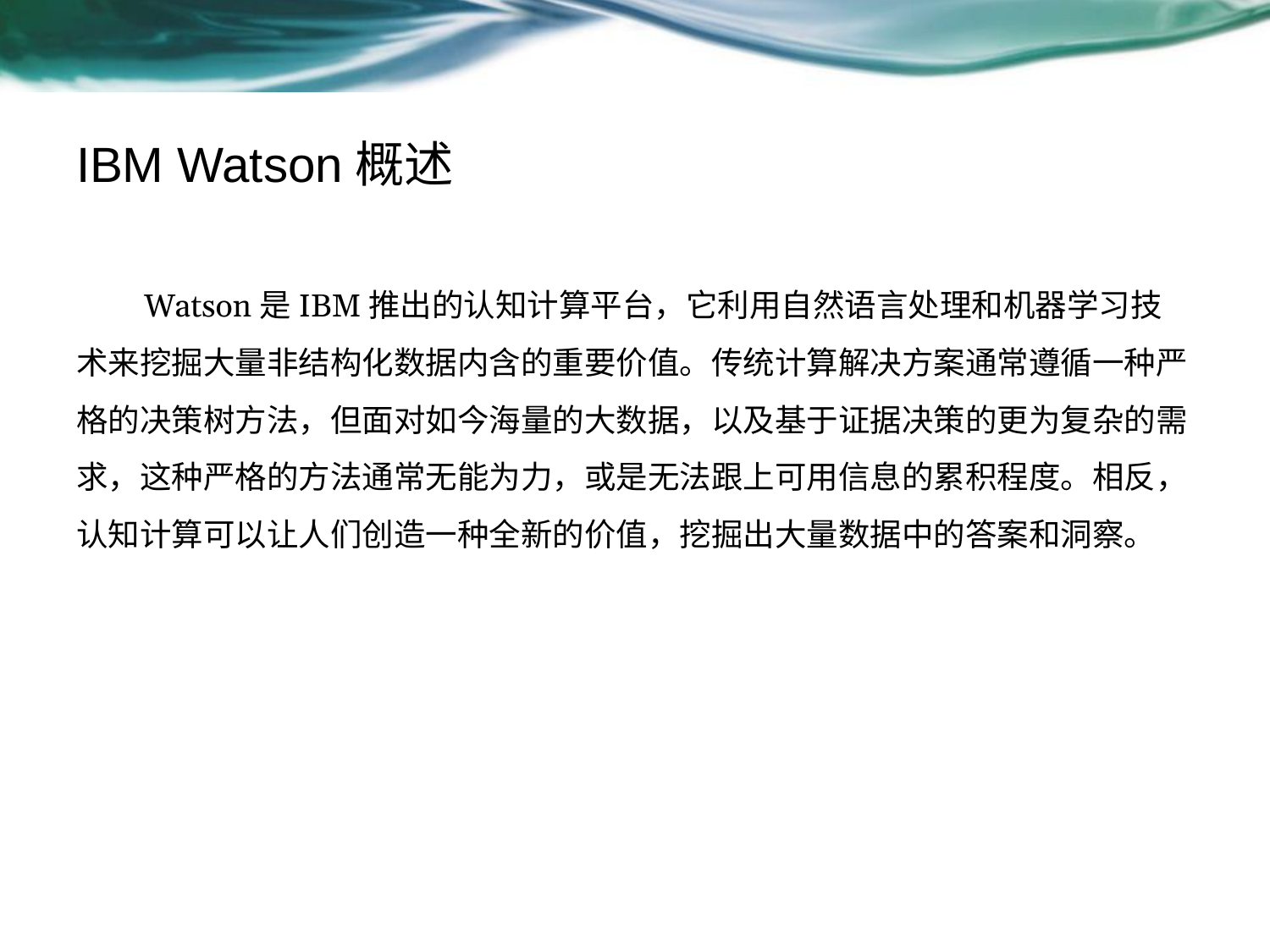

# IBM Watson概述
        Watson是IBM推出的认知计算平台，它利用自然语言处理和机器学习技术来挖掘大量非结构化数据内含的重要价值。传统计算解决方案通常遵循一种严格的决策树方法，但面对如今海量的大数据，以及基于证据决策的更为复杂的需求，这种严格的方法通常无能为力，或是无法跟上可用信息的累积程度。相反，认知计算可以让人们创造一种全新的价值，挖掘出大量数据中的答案和洞察。